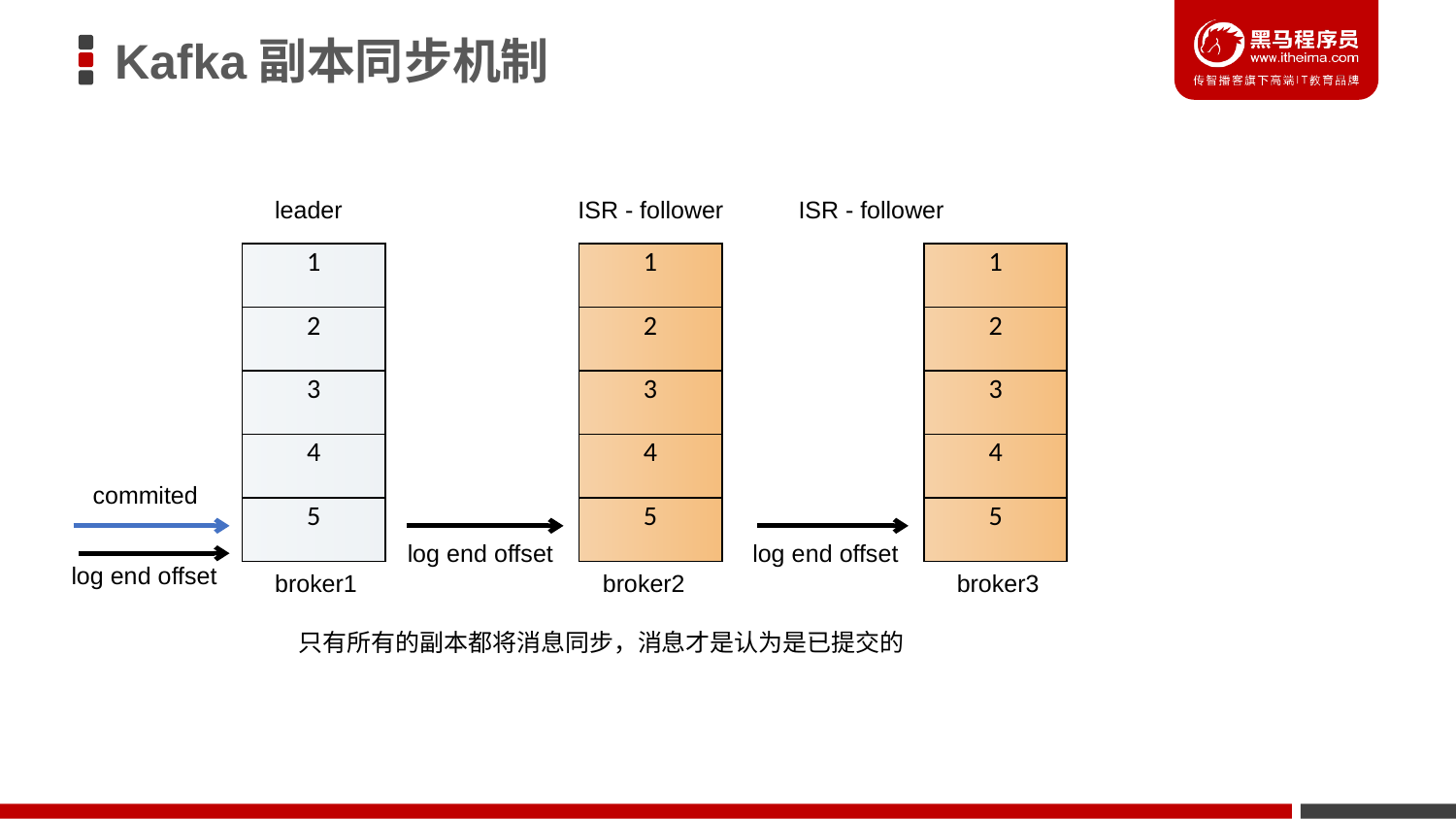

# Kafka副本同步机制
leader
ISR - follower
ISR - follower
| 1 |
| --- |
| 2 |
| 3 |
| 4 |
| 5 |
| 1 |
| --- |
| 2 |
| 3 |
| 4 |
| 5 |
| 1 |
| --- |
| 2 |
| 3 |
| 4 |
| 5 |
commited
log end offset
log end offset
log end offset
broker1
broker2
broker3
只有所有的副本都将消息同步，消息才是认为是已提交的